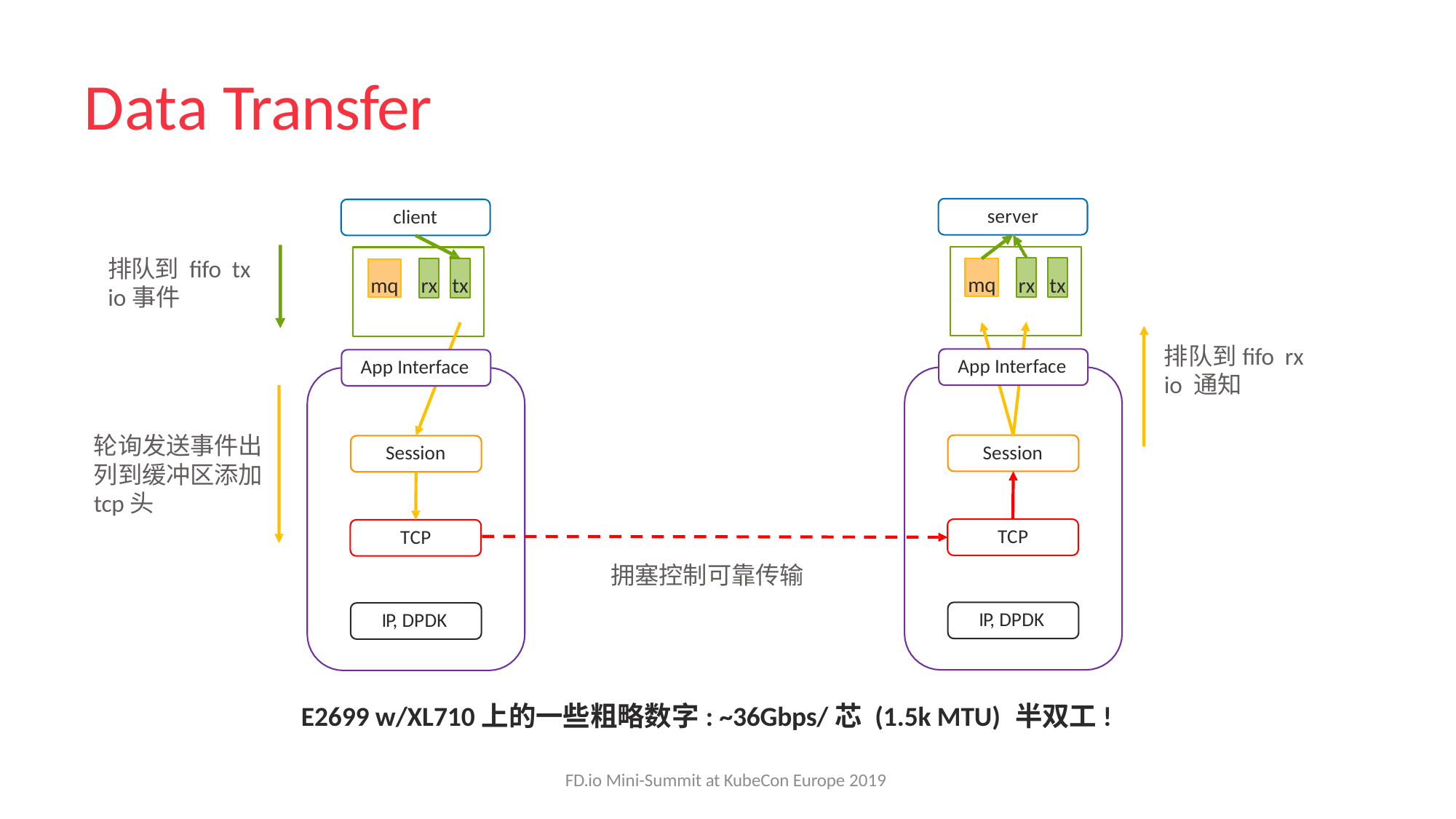

# Data Transfer

server
client

排队到 fifo  tx io事件
rx
tx
rx
tx
mq
mq

排队到fifo  rx io 通知

App Interface
App Interface

轮询发送事件出列到缓冲区添加tcp头

Session
Session

TCP
TCP

拥塞控制可靠传输

IP, DPDK
IP, DPDK
E2699 w/XL710上的一些粗略数字: ~36Gbps/芯 (1.5k MTU) 半双工!
FD.io Mini-Summit at KubeCon Europe 2019